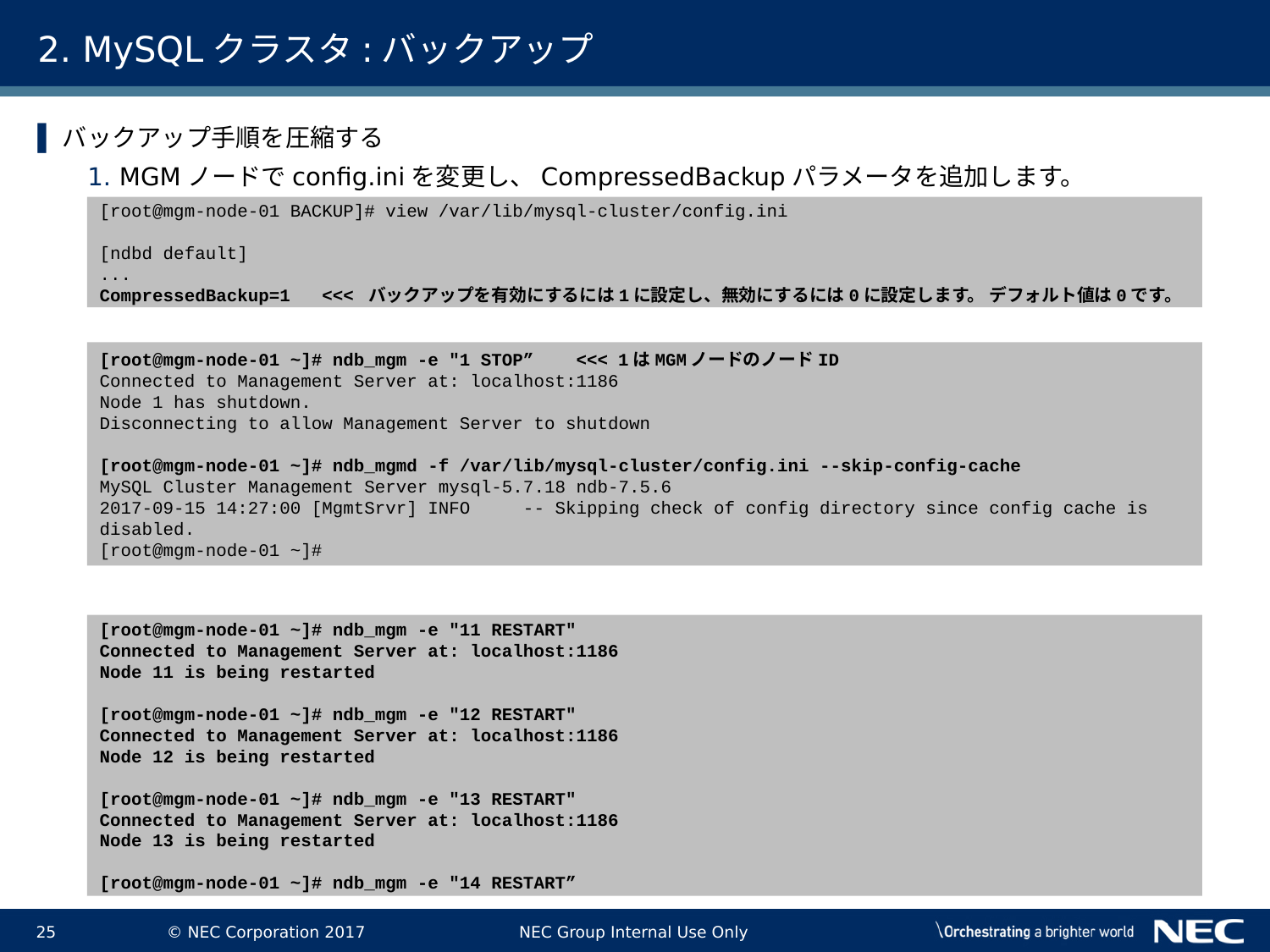

# 2. MySQLクラスタ:バックアップ
バックアップ手順を圧縮する
MGMノードでconfig.iniを変更し、CompressedBackupパラメータを追加します。

MGMノードを再起動する

NDBノードを再起動する

[root@mgm-node-01 BACKUP]# view /var/lib/mysql-cluster/config.ini

[ndbd default]
...
CompressedBackup=1   <<< バックアップを有効にするには1に設定し、無効にするには0に設定します。 デフォルト値は0です。
[root@mgm-node-01 ~]# ndb_mgm -e "1 STOP”    <<< 1はMGMノードのノードID
Connected to Management Server at: localhost:1186
Node 1 has shutdown.
Disconnecting to allow Management Server to shutdown

[root@mgm-node-01 ~]# ndb_mgmd -f /var/lib/mysql-cluster/config.ini --skip-config-cache
MySQL Cluster Management Server mysql-5.7.18 ndb-7.5.6
2017-09-15 14:27:00 [MgmtSrvr] INFO     -- Skipping check of config directory since config cache is disabled.
[root@mgm-node-01 ~]#
[root@mgm-node-01 ~]# ndb_mgm -e "11 RESTART"
Connected to Management Server at: localhost:1186
Node 11 is being restarted

[root@mgm-node-01 ~]# ndb_mgm -e "12 RESTART"
Connected to Management Server at: localhost:1186
Node 12 is being restarted

[root@mgm-node-01 ~]# ndb_mgm -e "13 RESTART"
Connected to Management Server at: localhost:1186
Node 13 is being restarted

[root@mgm-node-01 ~]# ndb_mgm -e "14 RESTART”